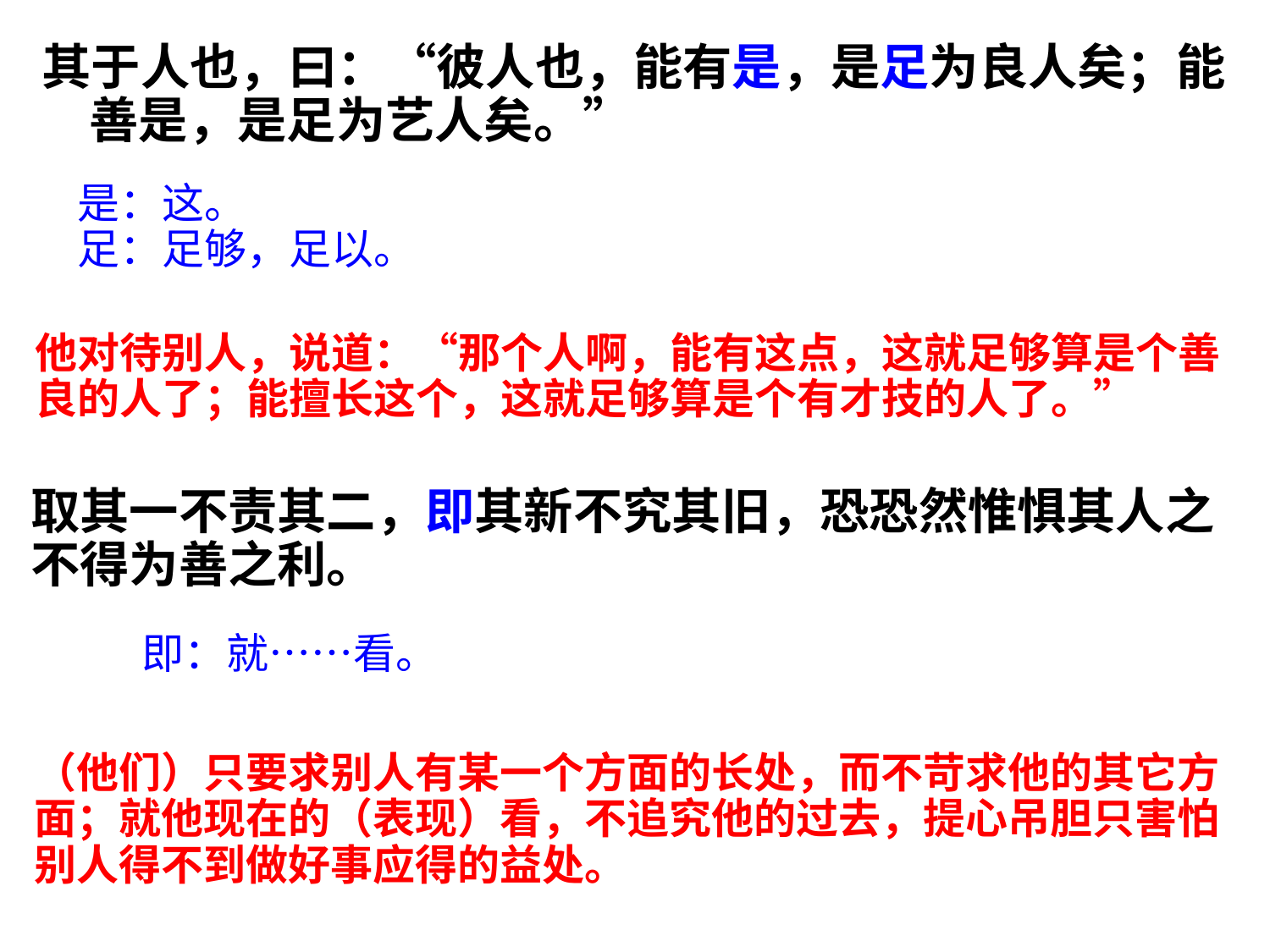

其于人也，曰：“彼人也，能有是，是足为良人矣；能善是，是足为艺人矣。”
 是：这。
 足：足够，足以。
他对待别人，说道：“那个人啊，能有这点，这就足够算是个善良的人了；能擅长这个，这就足够算是个有才技的人了。”
取其一不责其二，即其新不究其旧，恐恐然惟惧其人之不得为善之利。
 即：就……看。
（他们）只要求别人有某一个方面的长处，而不苛求他的其它方面；就他现在的（表现）看，不追究他的过去，提心吊胆只害怕别人得不到做好事应得的益处。